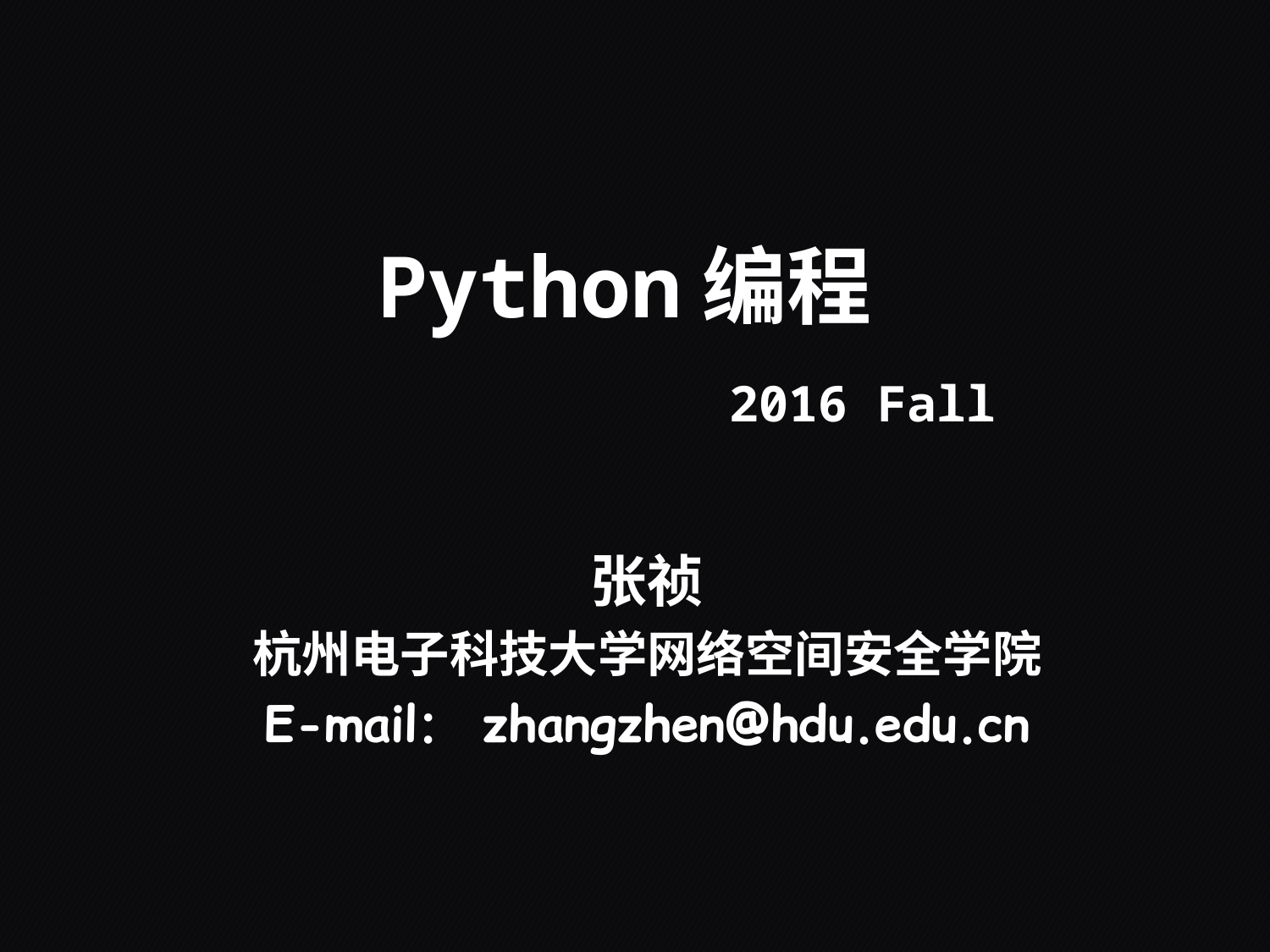

# Python编程
2016 Fall
张祯
杭州电子科技大学网络空间安全学院
E-mail:  zhangzhen@hdu.edu.cn